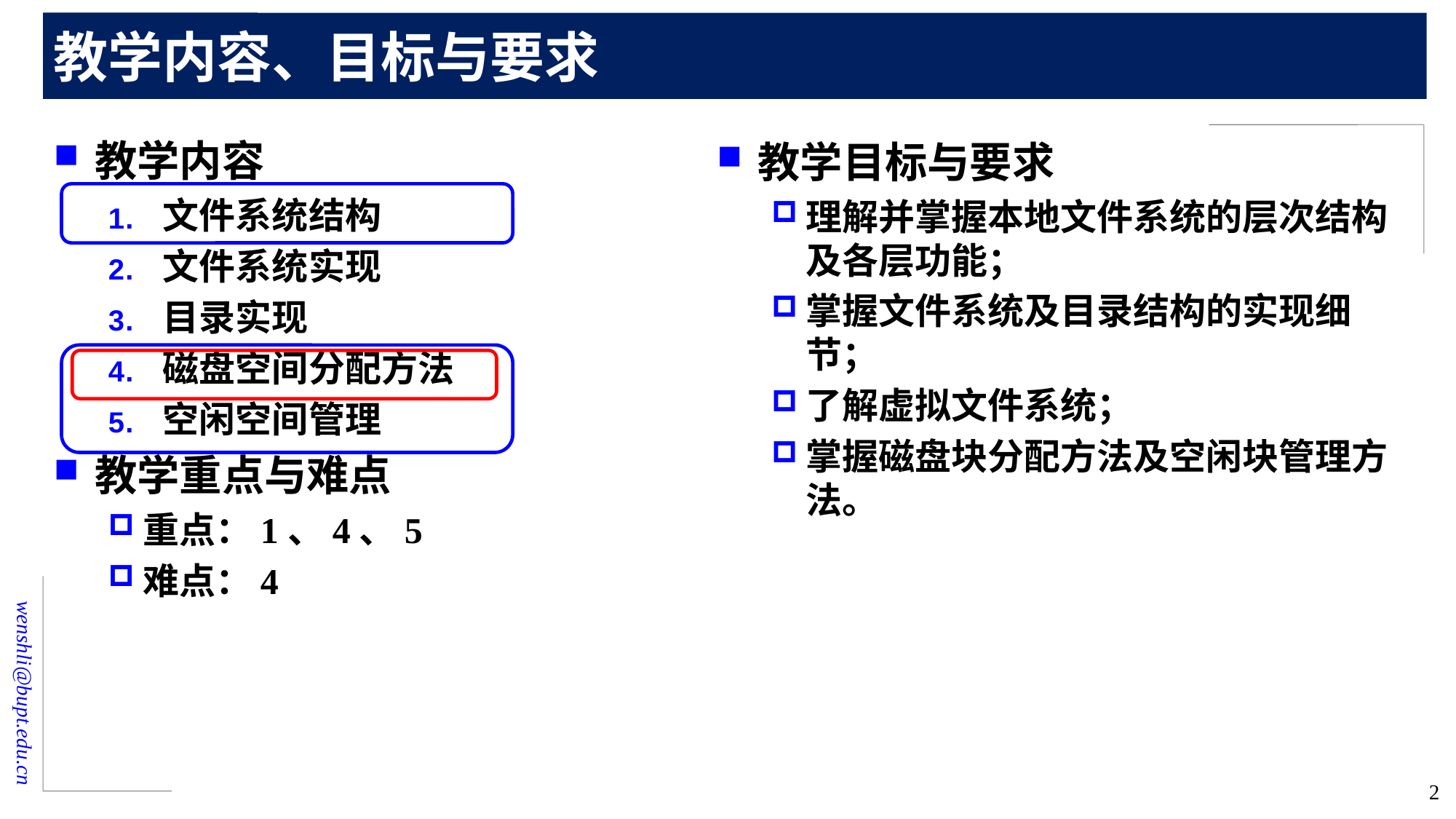

# 教学内容、目标与要求
教学内容
文件系统结构
文件系统实现
目录实现
磁盘空间分配方法
空闲空间管理
教学重点与难点
重点：1、4、5
难点：4
教学目标与要求
理解并掌握本地文件系统的层次结构及各层功能；
掌握文件系统及目录结构的实现细节；
了解虚拟文件系统；
掌握磁盘块分配方法及空闲块管理方法。

2